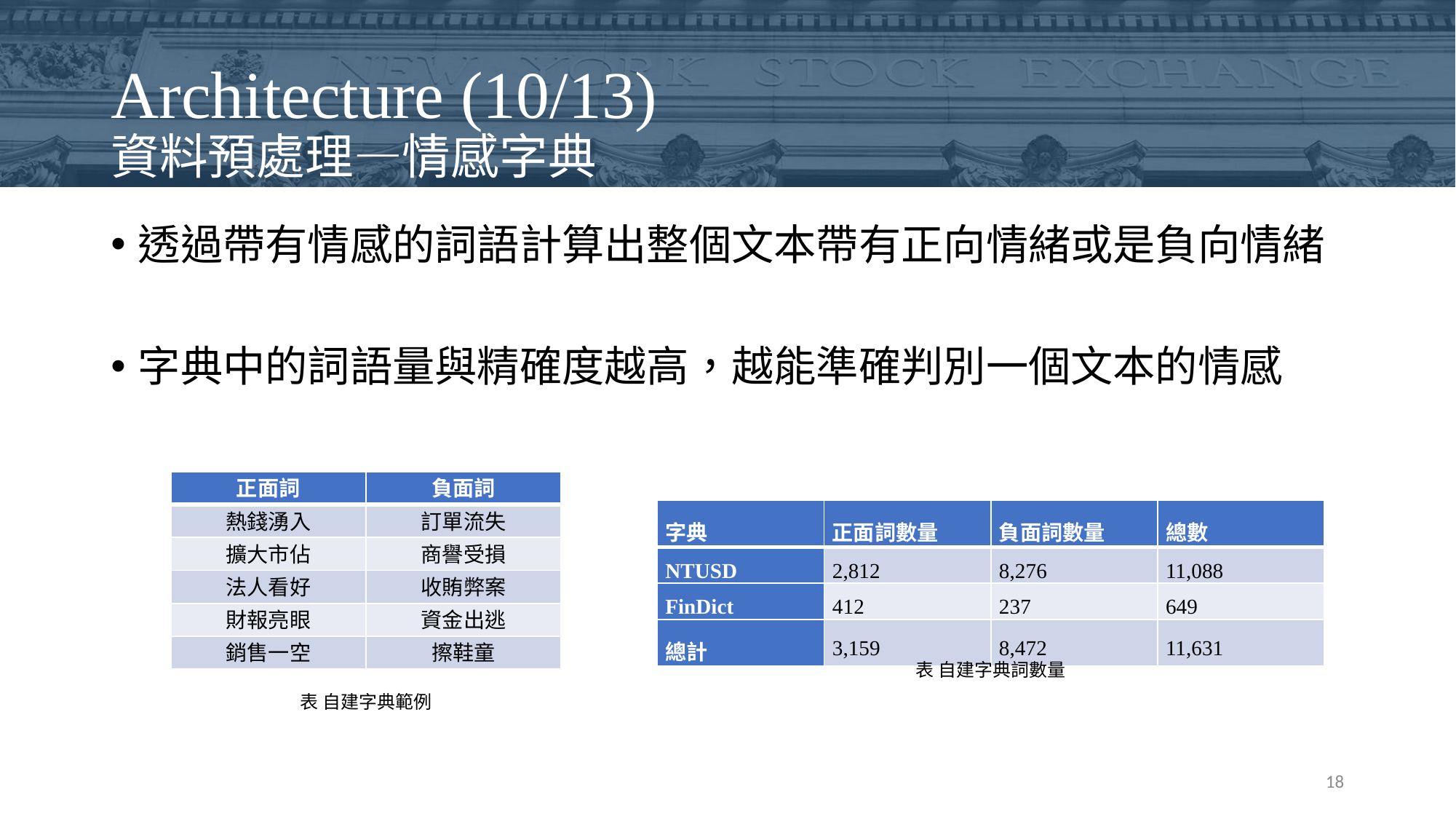

# Architecture (10/13) 資料預處理—情感字典
透過帶有情感的詞語計算出整個文本帶有正向情緒或是負向情緒

字典中的詞語量與精確度越高，越能準確判別一個文本的情感
| 正面詞 | 負面詞 |
| --- | --- |
| 熱錢湧入 | 訂單流失 |
| 擴大市佔 | 商譽受損 |
| 法人看好 | 收賄弊案 |
| 財報亮眼 | 資金出逃 |
| 銷售一空 | 擦鞋童 |
| 字典 | 正面詞數量 | 負面詞數量 | 總數 |
| --- | --- | --- | --- |
| NTUSD | 2,812 | 8,276 | 11,088 |
| FinDict | 412 | 237 | 649 |
| 總計 | 3,159 | 8,472 | 11,631 |
表 自建字典詞數量
表 自建字典範例
18